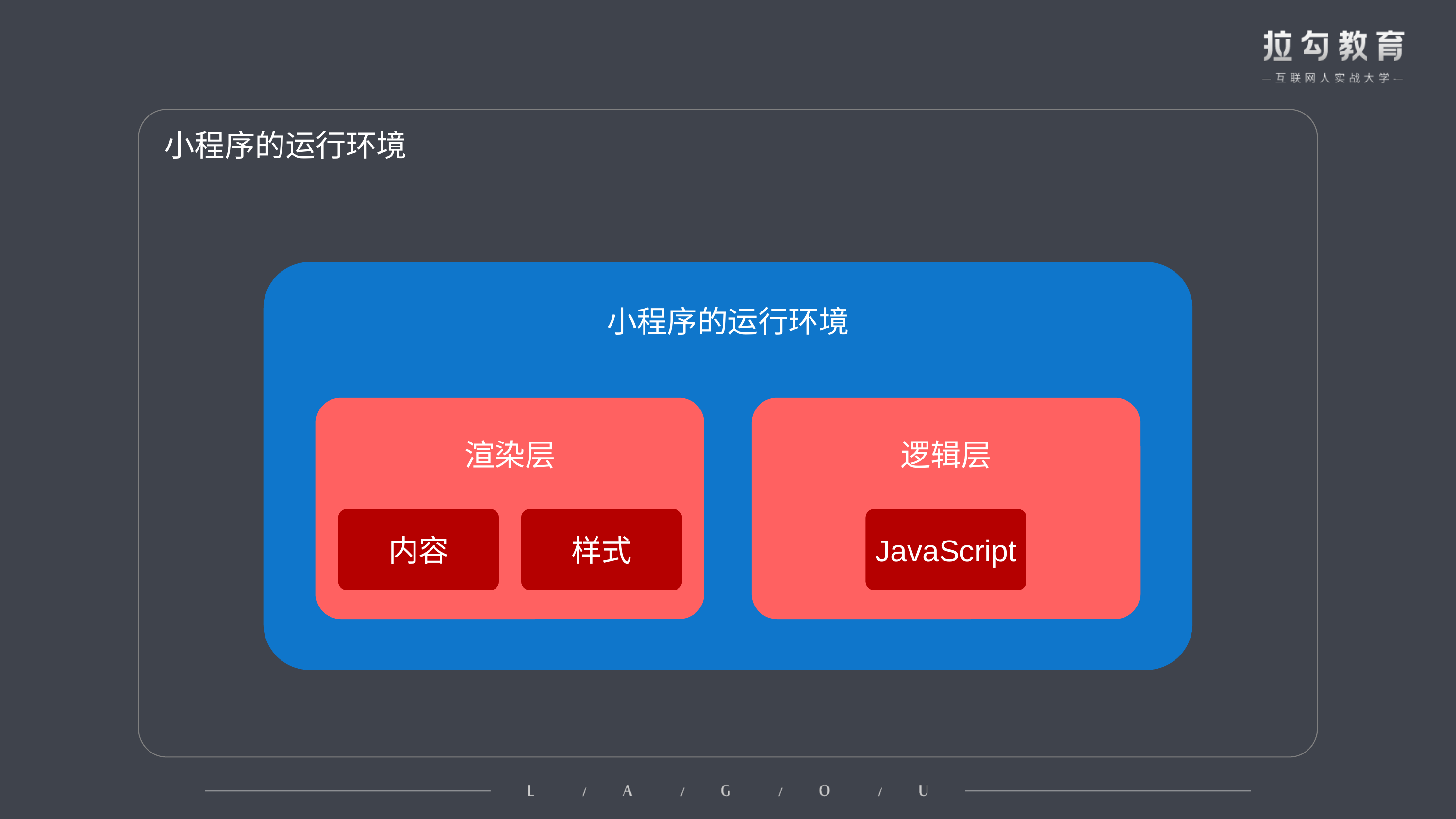

小程序的运行环境
小程序的运行环境

渲染层

逻辑层

内容
样式
JavaScript